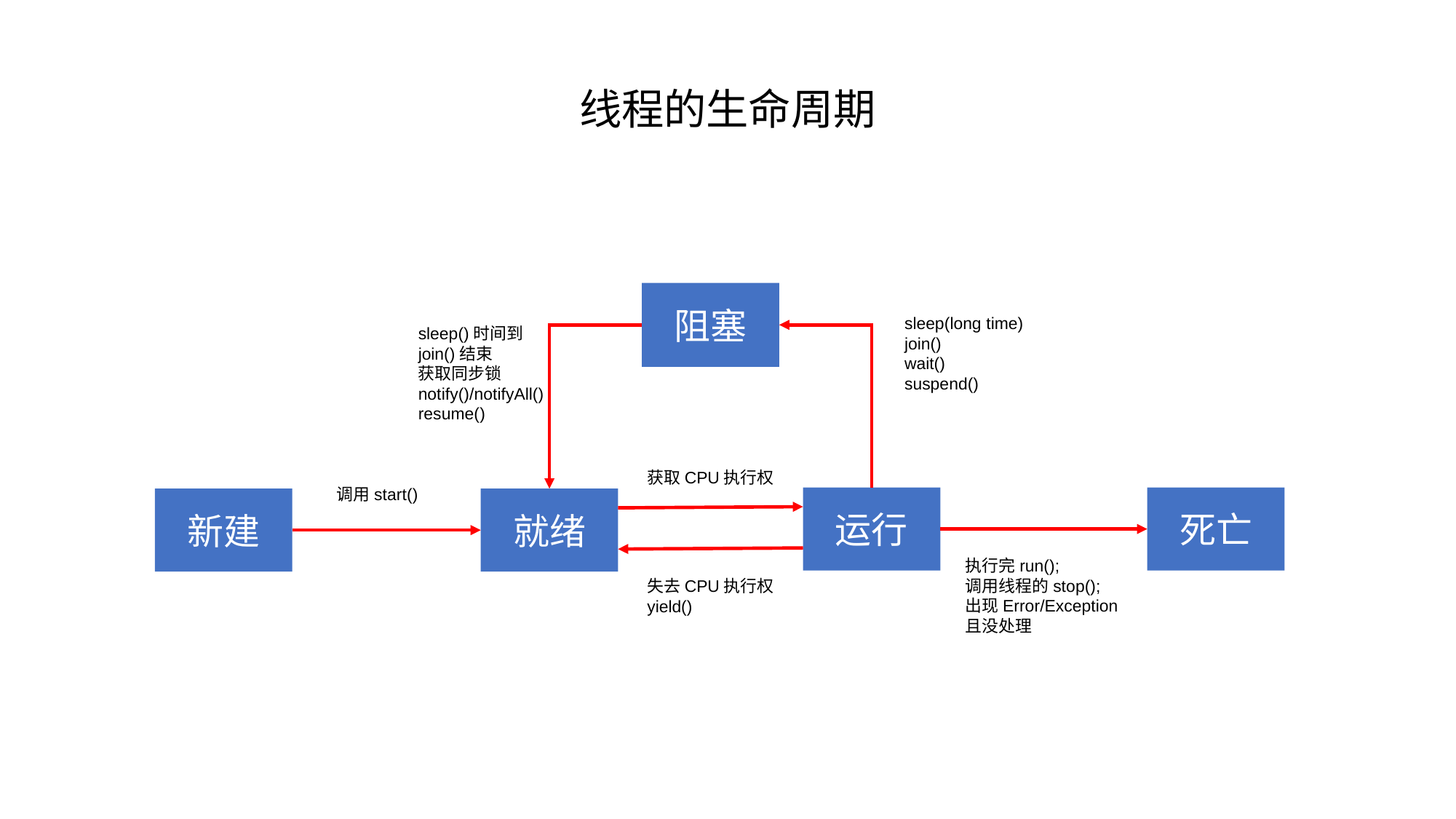

线程的生命周期
阻塞
sleep(long time)
join()
wait()
suspend()
sleep()时间到
join()结束
获取同步锁
notify()/notifyAll()
resume()
获取CPU执行权
调用start()
运行
死亡
新建
就绪
执行完run();
调用线程的stop();
出现Error/Exception
且没处理
失去CPU执行权
yield()